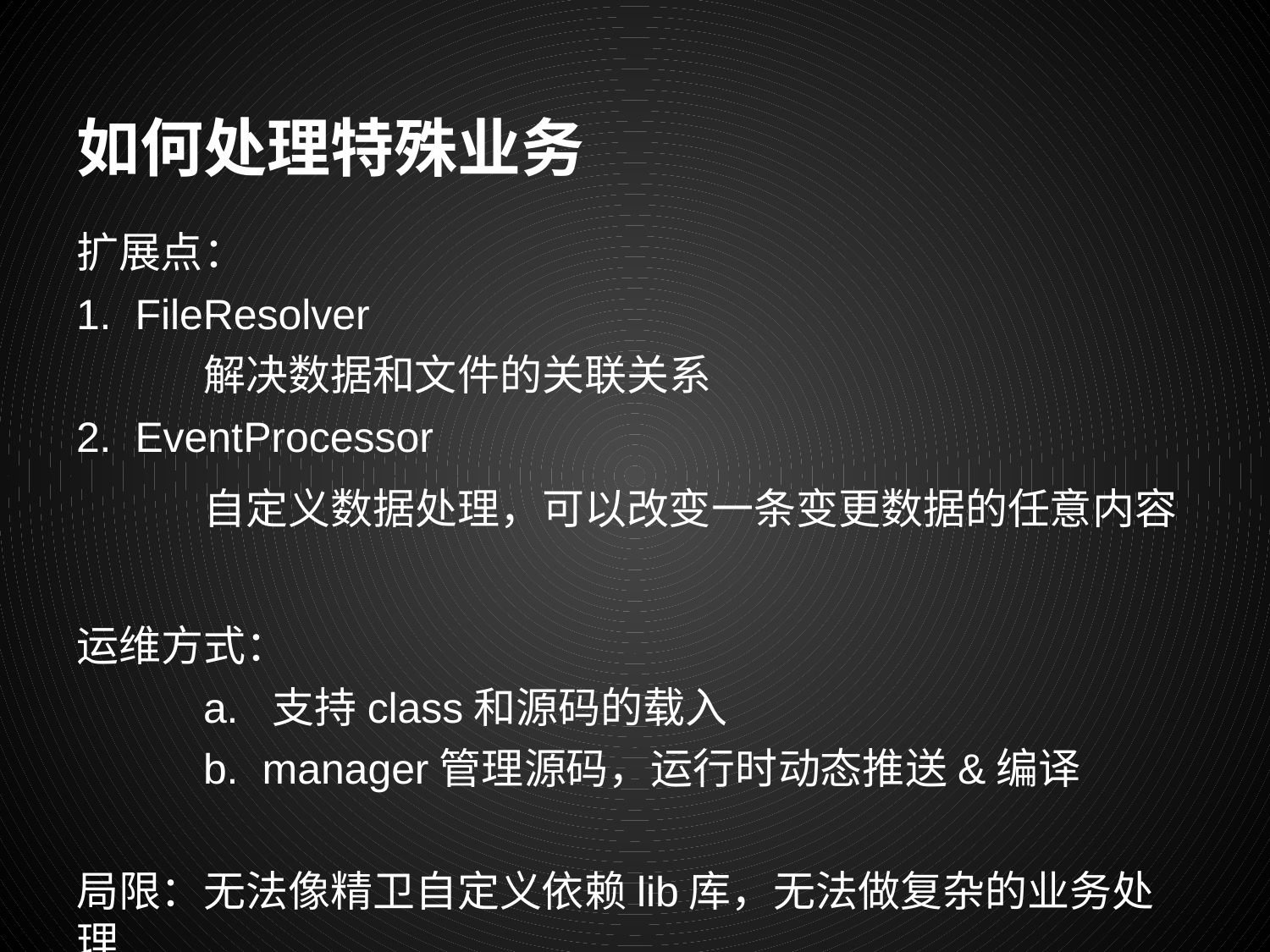

# 如何处理特殊业务
扩展点：
1.  FileResolver
	解决数据和文件的关联关系
2.  EventProcessor
	自定义数据处理，可以改变一条变更数据的任意内容

运维方式：
	a.  支持class和源码的载入
	b.  manager管理源码，运行时动态推送&编译

局限：无法像精卫自定义依赖lib库，无法做复杂的业务处理